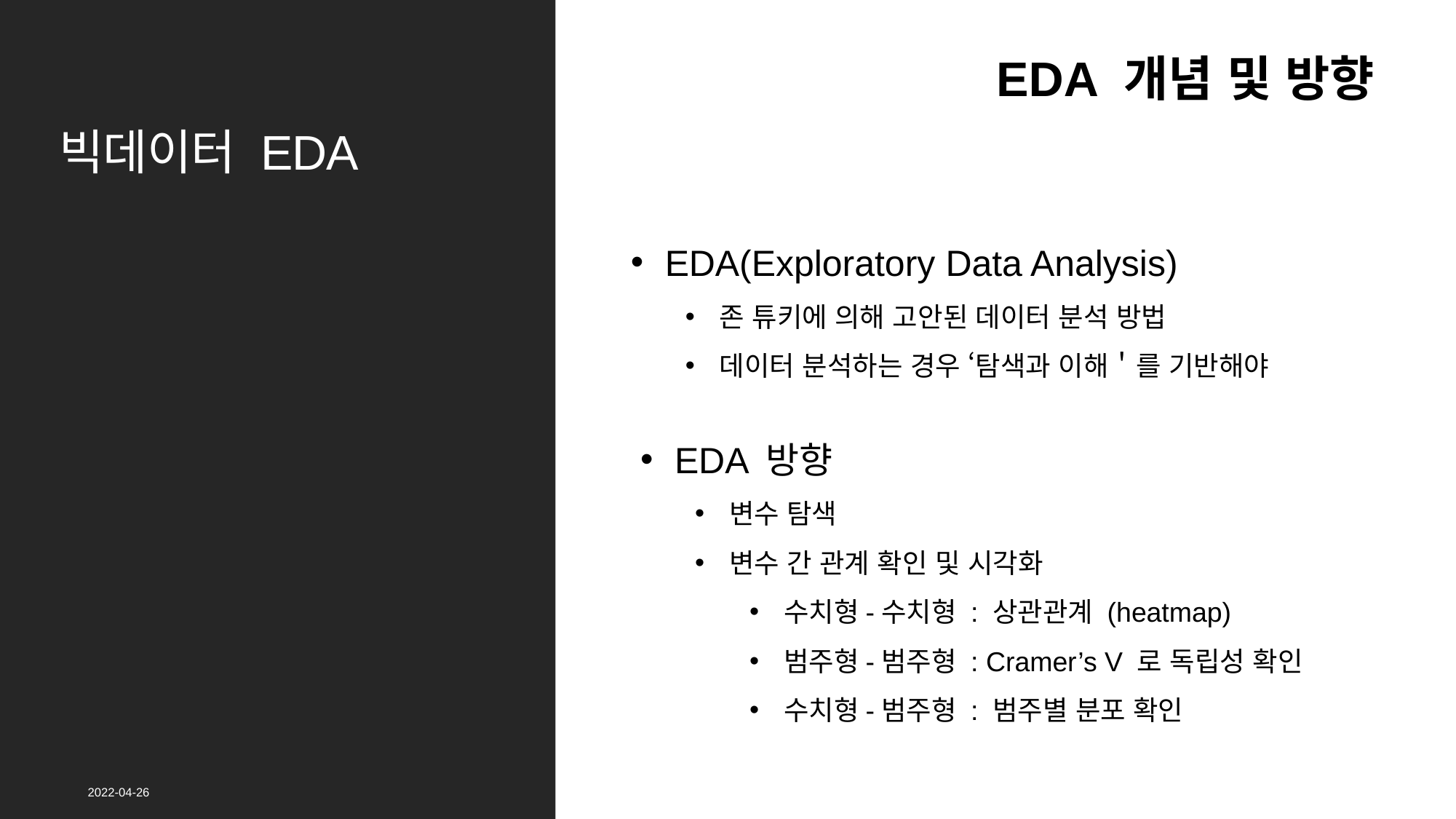

EDA 개념 및 방향
빅데이터 EDA
EDA(Exploratory Data Analysis)
존 튜키에 의해 고안된 데이터 분석 방법
데이터 분석하는 경우 ‘탐색과 이해＇를 기반해야
EDA 방향
변수 탐색
변수 간 관계 확인 및 시각화
수치형-수치형 : 상관관계 (heatmap)
범주형-범주형 : Cramer’s V 로 독립성 확인
수치형-범주형 : 범주별 분포 확인
2022-04-26